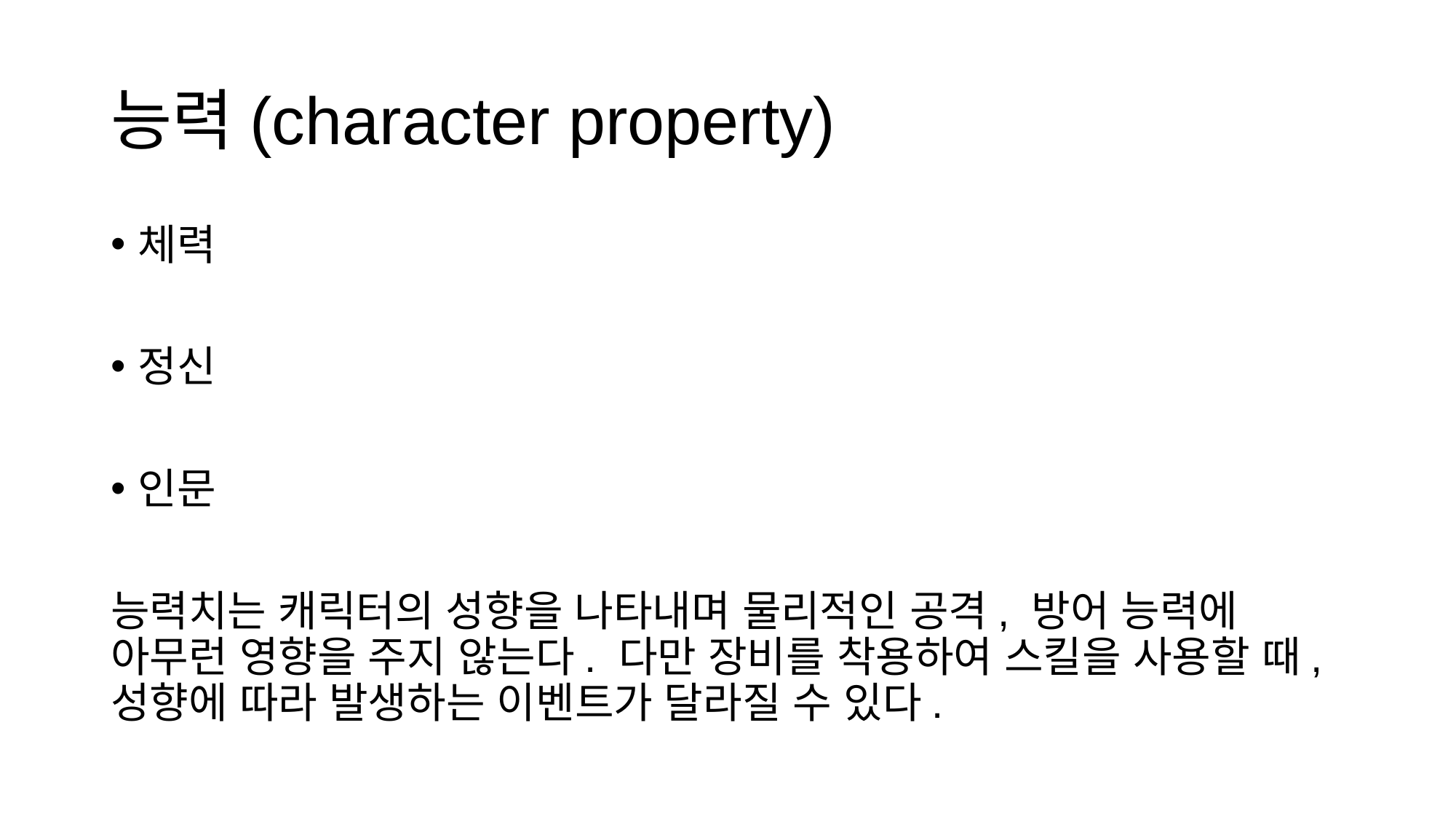

# 능력(character property)
체력

정신

인문

능력치는 캐릭터의 성향을 나타내며 물리적인 공격, 방어 능력에 아무런 영향을 주지 않는다. 다만 장비를 착용하여 스킬을 사용할 때, 성향에 따라 발생하는 이벤트가 달라질 수 있다.